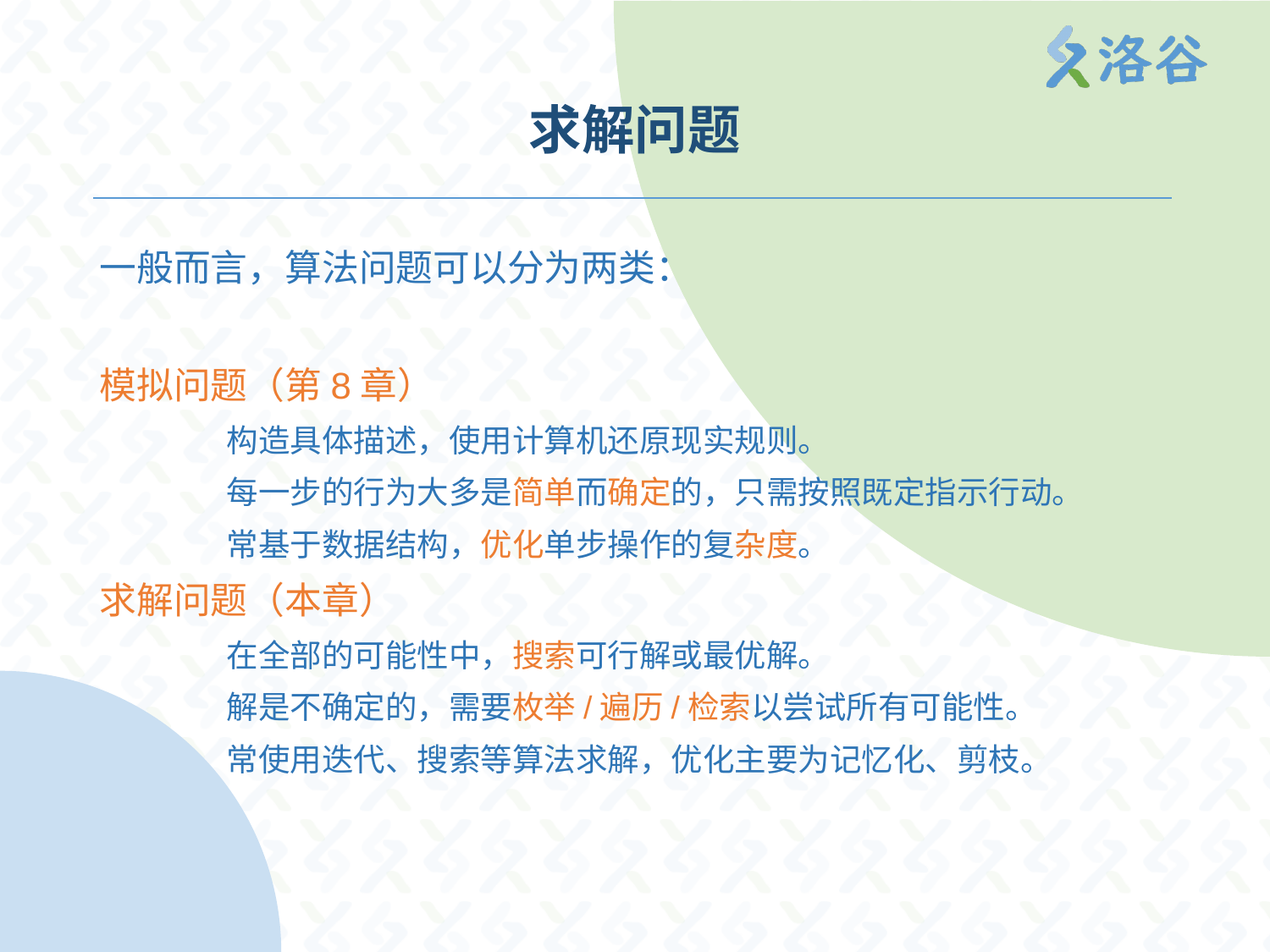

# 求解问题
一般而言，算法问题可以分为两类：

模拟问题（第8章）
	构造具体描述，使用计算机还原现实规则。
	每一步的行为大多是简单而确定的，只需按照既定指示行动。
	常基于数据结构，优化单步操作的复杂度。
求解问题（本章）
	在全部的可能性中，搜索可行解或最优解。
	解是不确定的，需要枚举/遍历/检索以尝试所有可能性。
	常使用迭代、搜索等算法求解，优化主要为记忆化、剪枝。